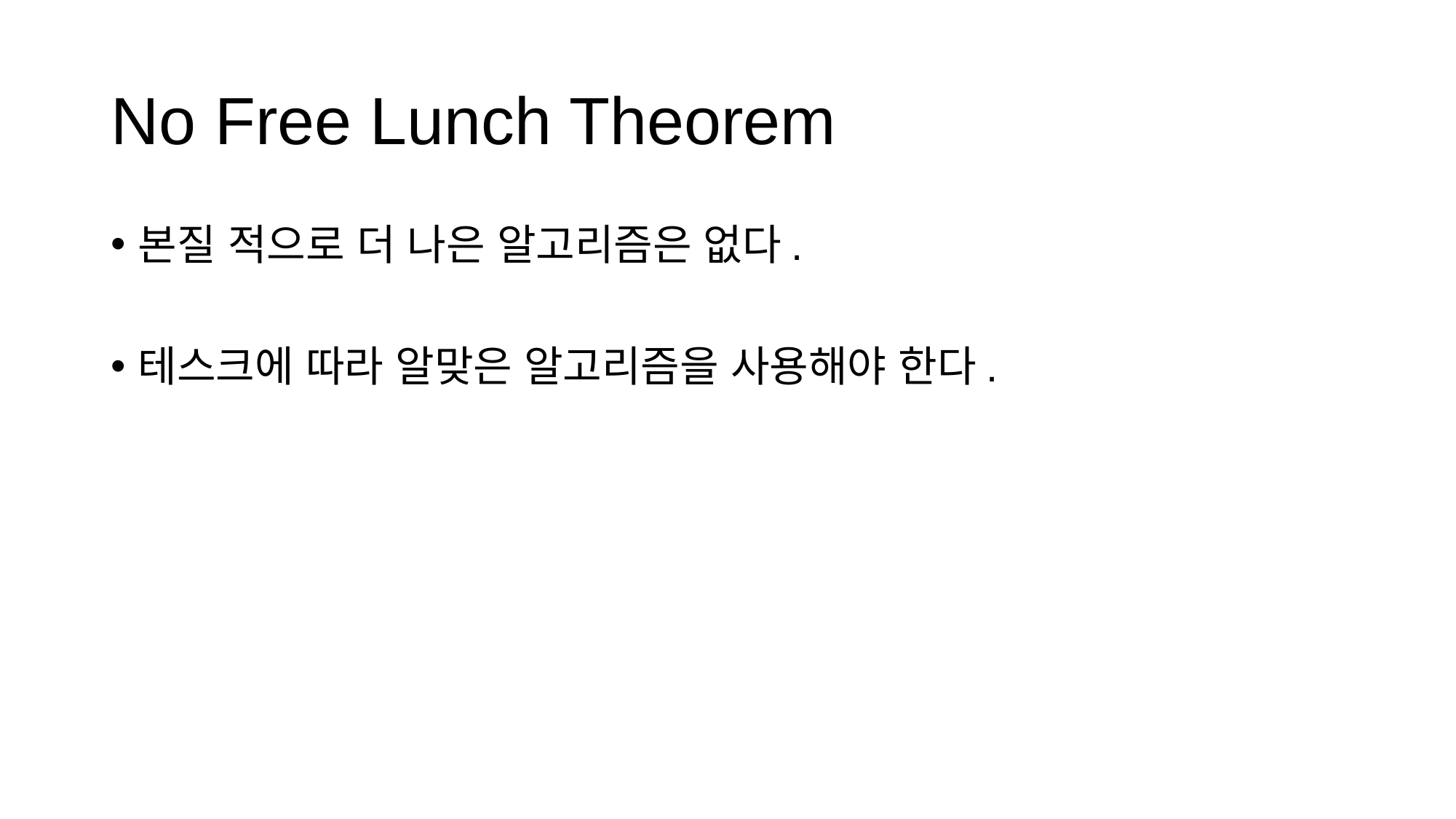

# No Free Lunch Theorem
본질 적으로 더 나은 알고리즘은 없다.

테스크에 따라 알맞은 알고리즘을 사용해야 한다.